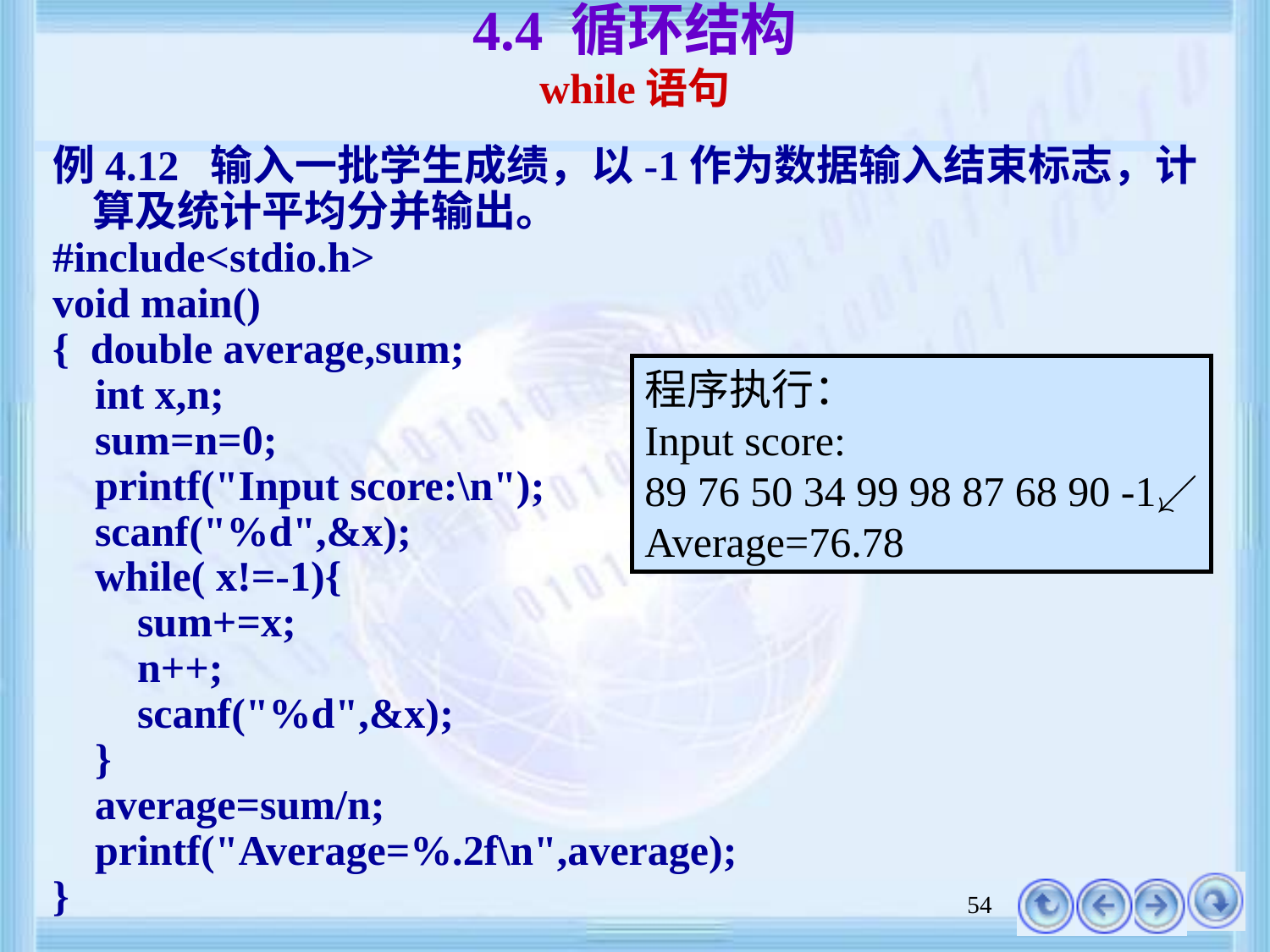

# 4.4 循环结构 while语句
例4.12  输入一批学生成绩，以-1作为数据输入结束标志，计算及统计平均分并输出。
#include<stdio.h>
void main()
{  double average,sum;
    int x,n;
    sum=n=0;
    printf("Input score:\n");
    scanf("%d",&x);
    while( x!=-1){
        sum+=x;
        n++;
        scanf("%d",&x);
    }
    average=sum/n;
    printf("Average=%.2f\n",average);
}
程序执行：
Input score:
89 76 50 34 99 98 87 68 90 -1↙
Average=76.78
54